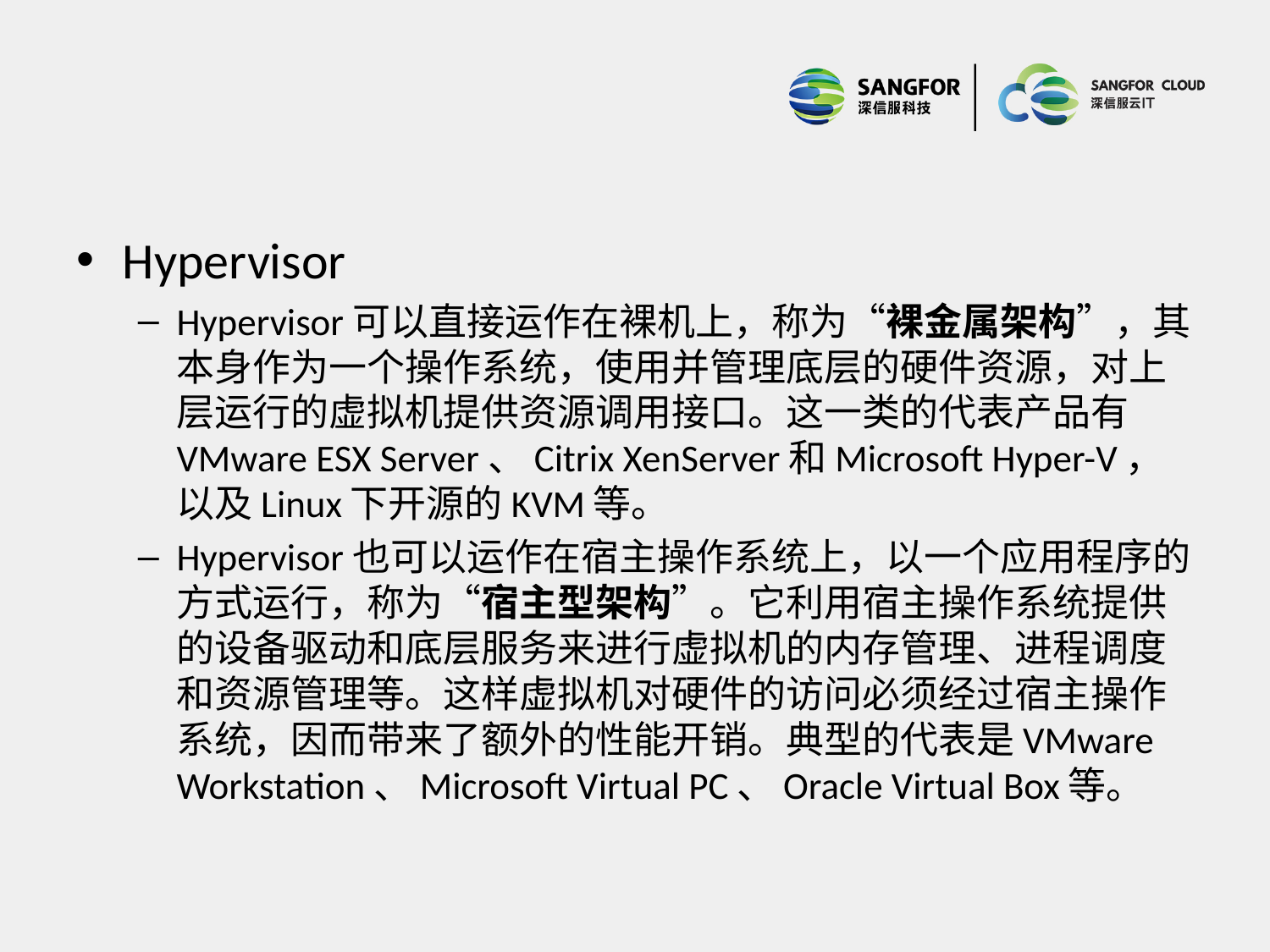

#
Hypervisor
Hypervisor可以直接运作在裸机上，称为“裸金属架构”，其本身作为一个操作系统，使用并管理底层的硬件资源，对上层运行的虚拟机提供资源调用接口。这一类的代表产品有VMware ESX Server、Citrix XenServer和Microsoft Hyper-V，以及Linux下开源的KVM等。
Hypervisor也可以运作在宿主操作系统上，以一个应用程序的方式运行，称为“宿主型架构”。它利用宿主操作系统提供的设备驱动和底层服务来进行虚拟机的内存管理、进程调度和资源管理等。这样虚拟机对硬件的访问必须经过宿主操作系统，因而带来了额外的性能开销。典型的代表是VMware Workstation、Microsoft Virtual PC、Oracle Virtual Box等。